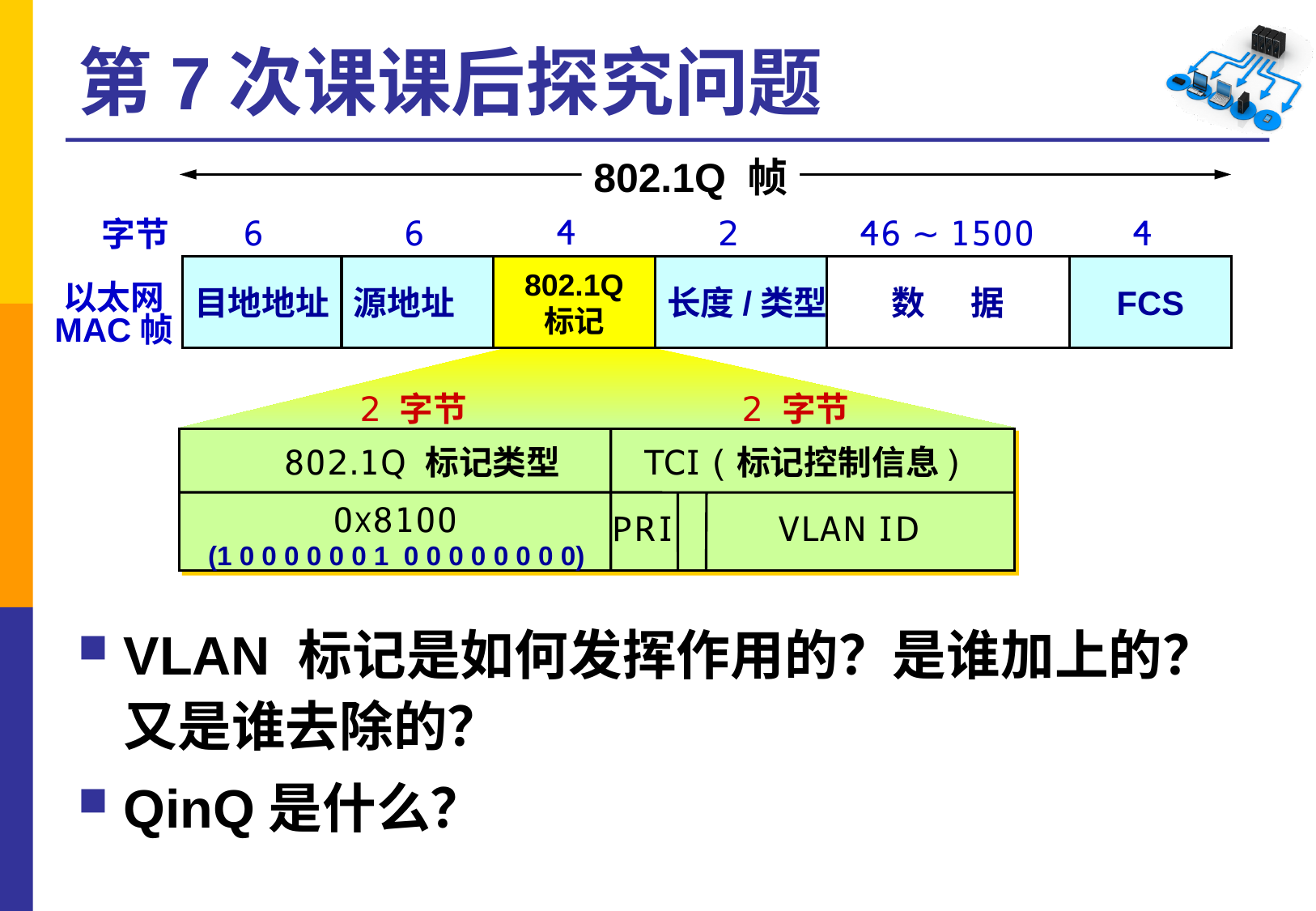

# 第7次课课后探究问题
802.1Q 帧
4
6
6
2
46 ~ 1500
4
字节
目地地址
源地址
802.1Q
标记
长度/类型
数      据
FCS
以太网
MAC帧

2 字节
2 字节

802.1Q 标记类型
TCI (标记控制信息)

0X8100
(1 0 0 0 0 0 0 1  0 0 0 0 0 0 0 0)

PRI
VLAN ID
VLAN 标记是如何发挥作用的？是谁加上的？又是谁去除的？
QinQ是什么？